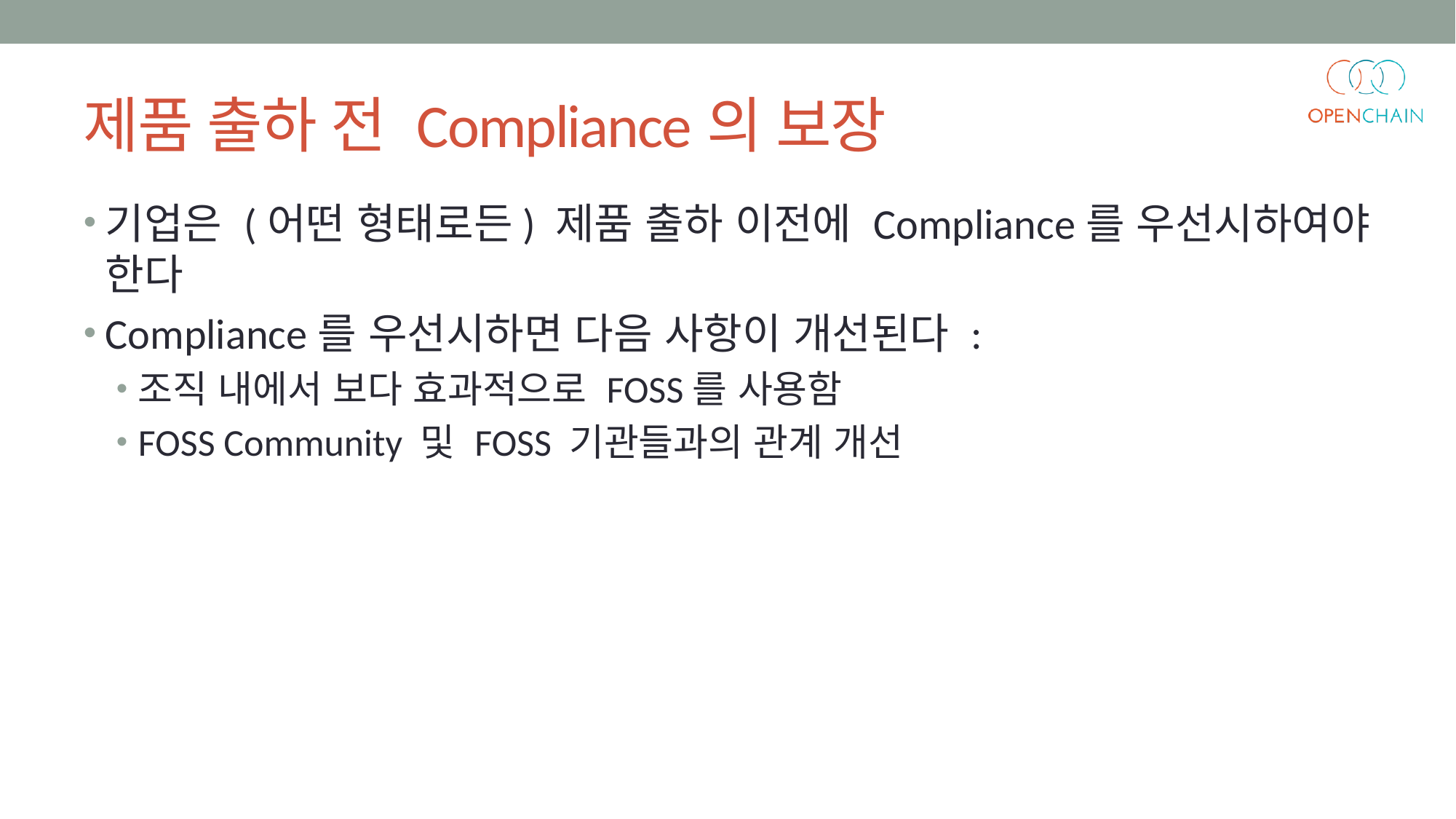

# 제품 출하 전 Compliance의 보장
기업은 (어떤 형태로든) 제품 출하 이전에 Compliance를 우선시하여야 한다
Compliance를 우선시하면 다음 사항이 개선된다 :
조직 내에서 보다 효과적으로 FOSS를 사용함
FOSS Community 및 FOSS 기관들과의 관계 개선